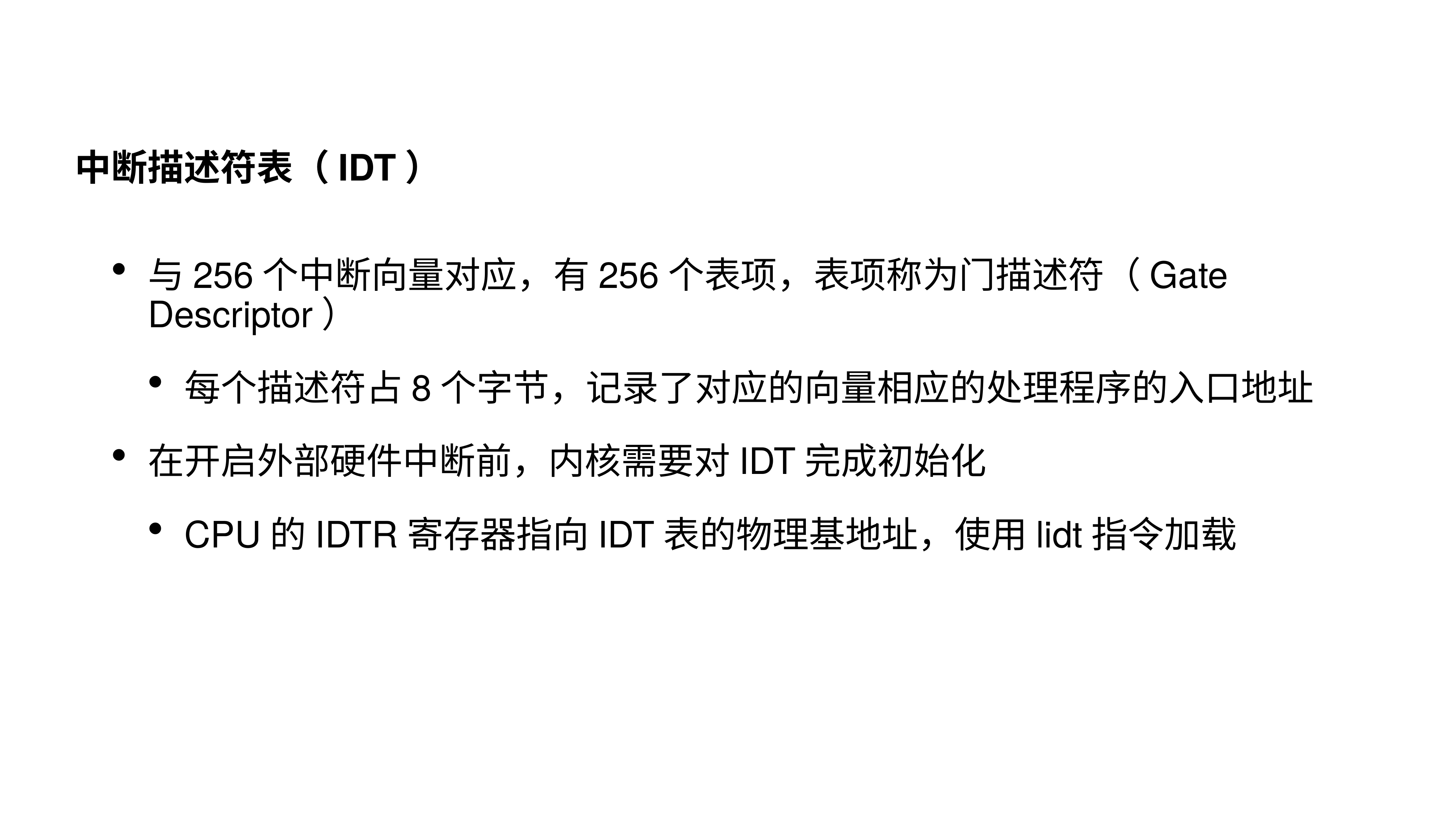

#
中断描述符表（IDT）
与256个中断向量对应，有256个表项，表项称为门描述符（Gate Descriptor）
每个描述符占8个字节，记录了对应的向量相应的处理程序的入口地址
在开启外部硬件中断前，内核需要对IDT完成初始化
CPU的IDTR寄存器指向IDT表的物理基地址，使用lidt指令加载